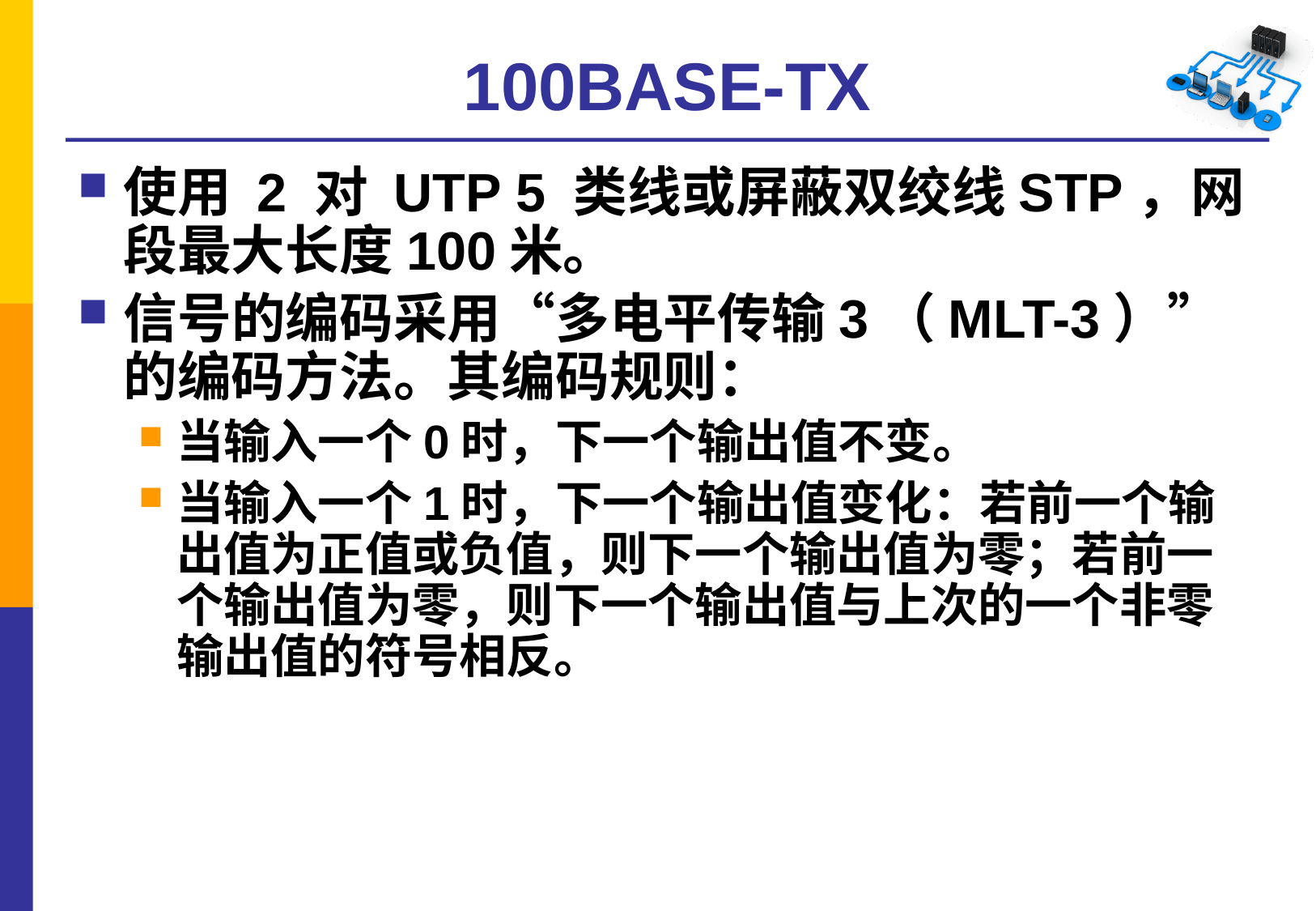

# 100BASE-TX
使用 2 对 UTP 5 类线或屏蔽双绞线STP，网段最大长度100米。
信号的编码采用“多电平传输3（MLT-3）”的编码方法。其编码规则：
当输入一个0时，下一个输出值不变。
当输入一个1时，下一个输出值变化：若前一个输出值为正值或负值，则下一个输出值为零；若前一个输出值为零，则下一个输出值与上次的一个非零输出值的符号相反。